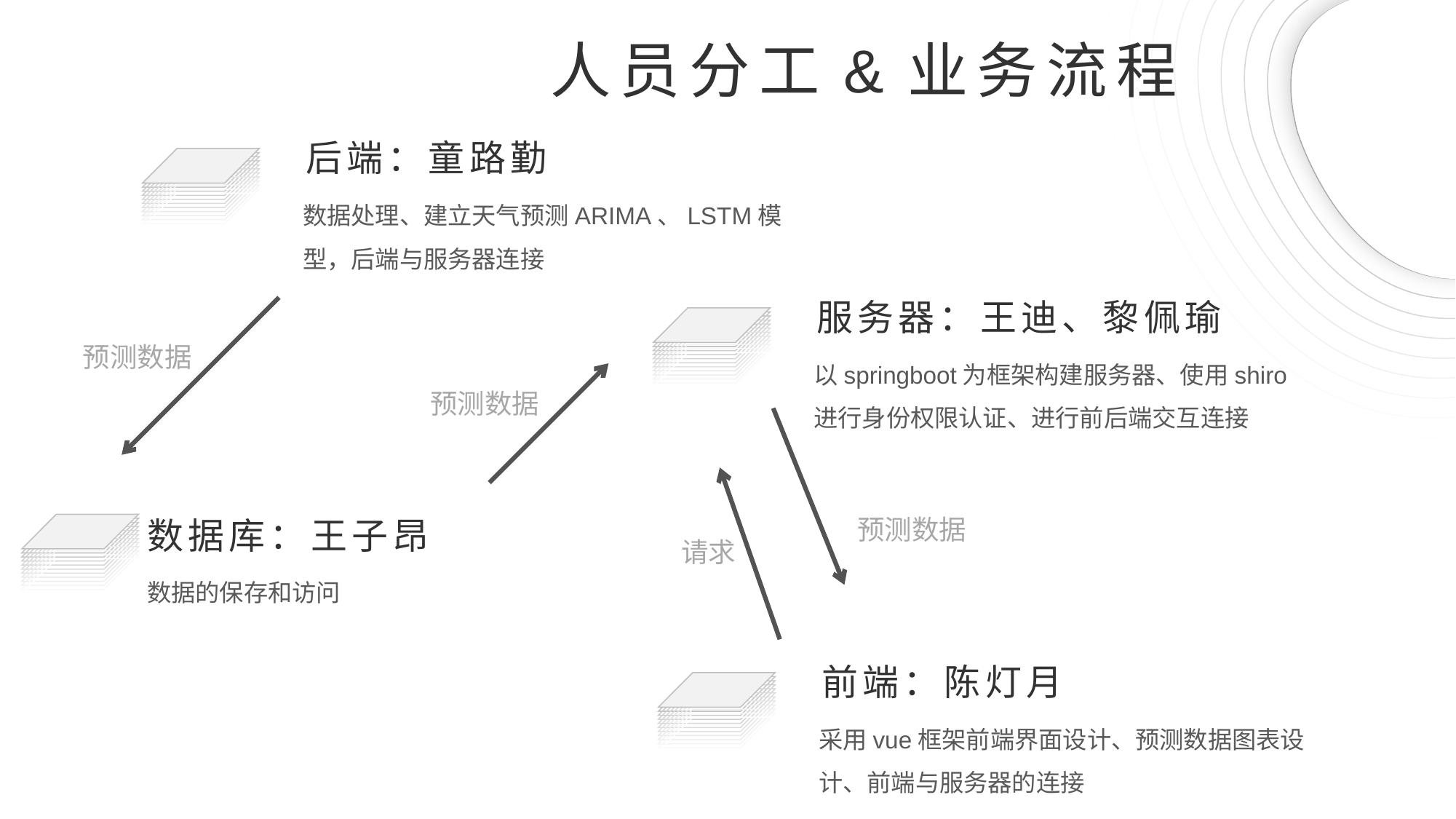

人员分工&业务流程
后端：童路勤
数据处理、建立天气预测ARIMA、LSTM模型，后端与服务器连接

服务器：王迪、黎佩瑜
以springboot为框架构建服务器、使用shiro进行身份权限认证、进行前后端交互连接

预测数据

预测数据

预测数据
数据库：王子昂
数据的保存和访问

请求
前端：陈灯月
采用vue框架前端界面设计、预测数据图表设计、前端与服务器的连接